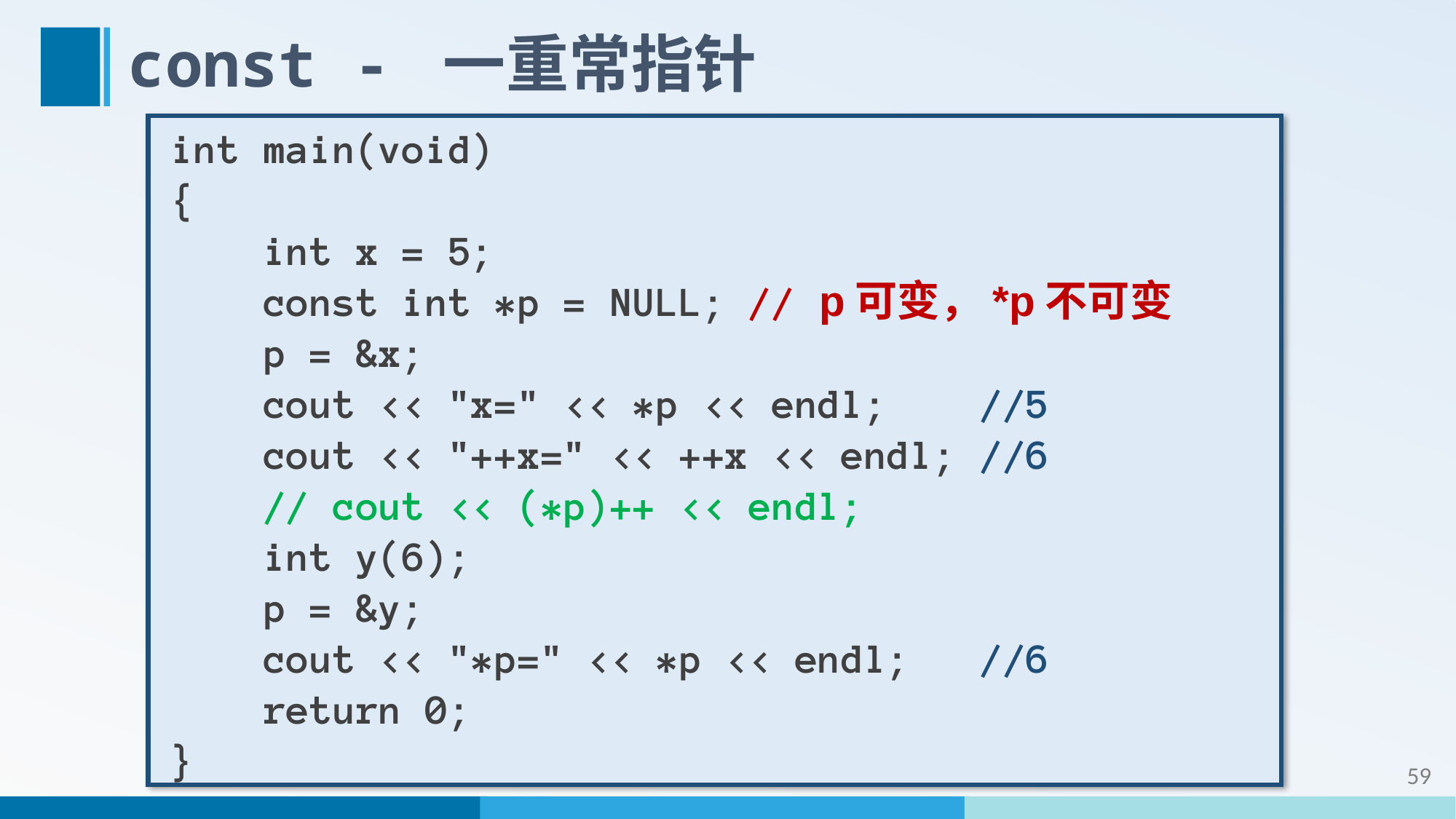

# const - 一重常指针
int main(void)
{
    int x = 5;
    const int *p = NULL; // p可变，*p不可变
    p = &x;
    cout << "x=" << *p << endl;    //5
    cout << "++x=" << ++x << endl; //6
    // cout << (*p)++ << endl;
    int y(6);
    p = &y;
    cout << "*p=" << *p << endl;   //6
    return 0;
}